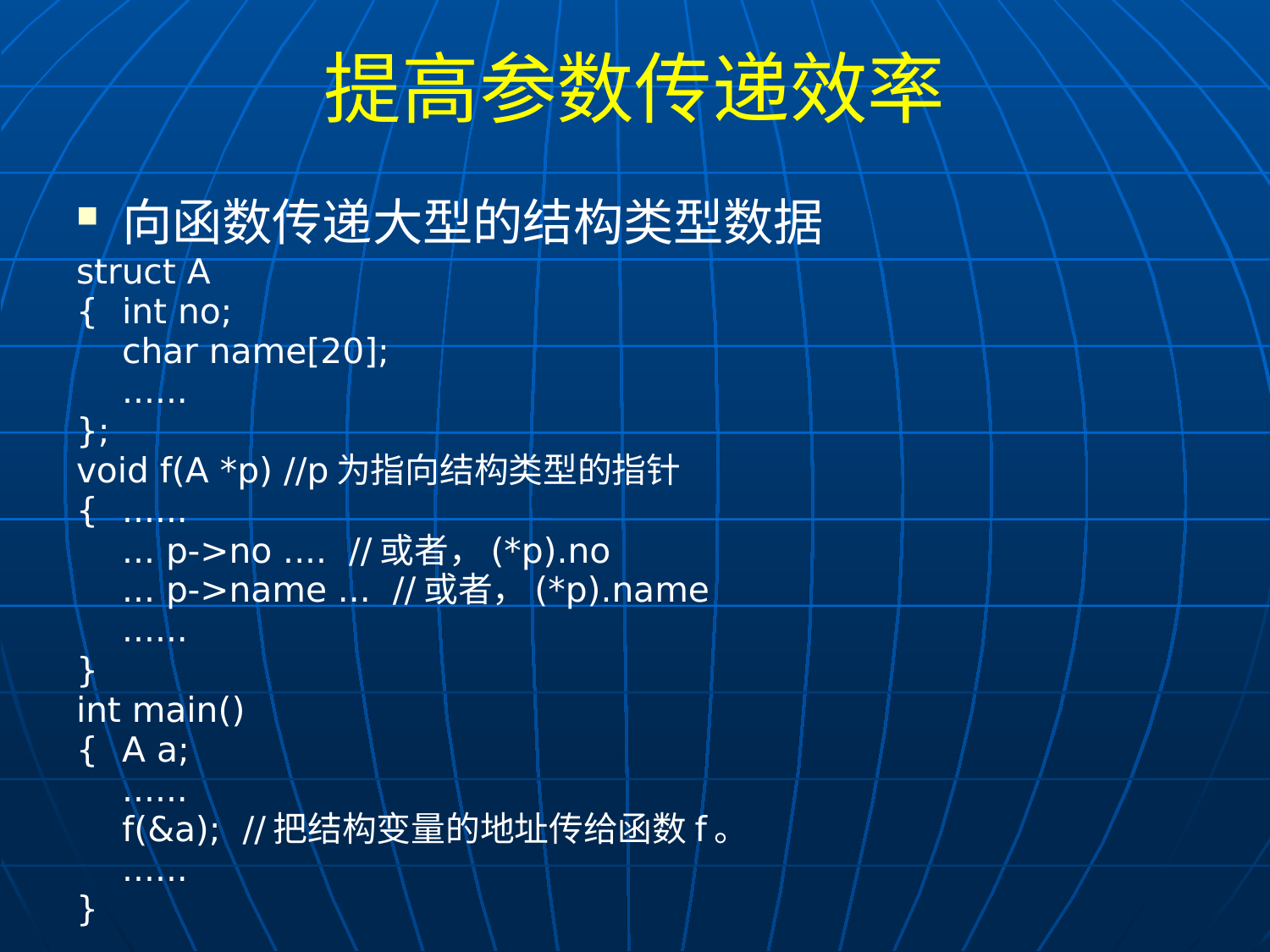

# 提高参数传递效率
向函数传递大型的结构类型数据
struct A
{	int no;
	char name[20];
	......
};
void f(A *p) //p为指向结构类型的指针
{	......
	... p->no ....  //或者，(*p).no
	... p->name ...  //或者，(*p).name
	......
}
int main()
{	A a;
	......
	f(&a);  //把结构变量的地址传给函数f。
	......
}